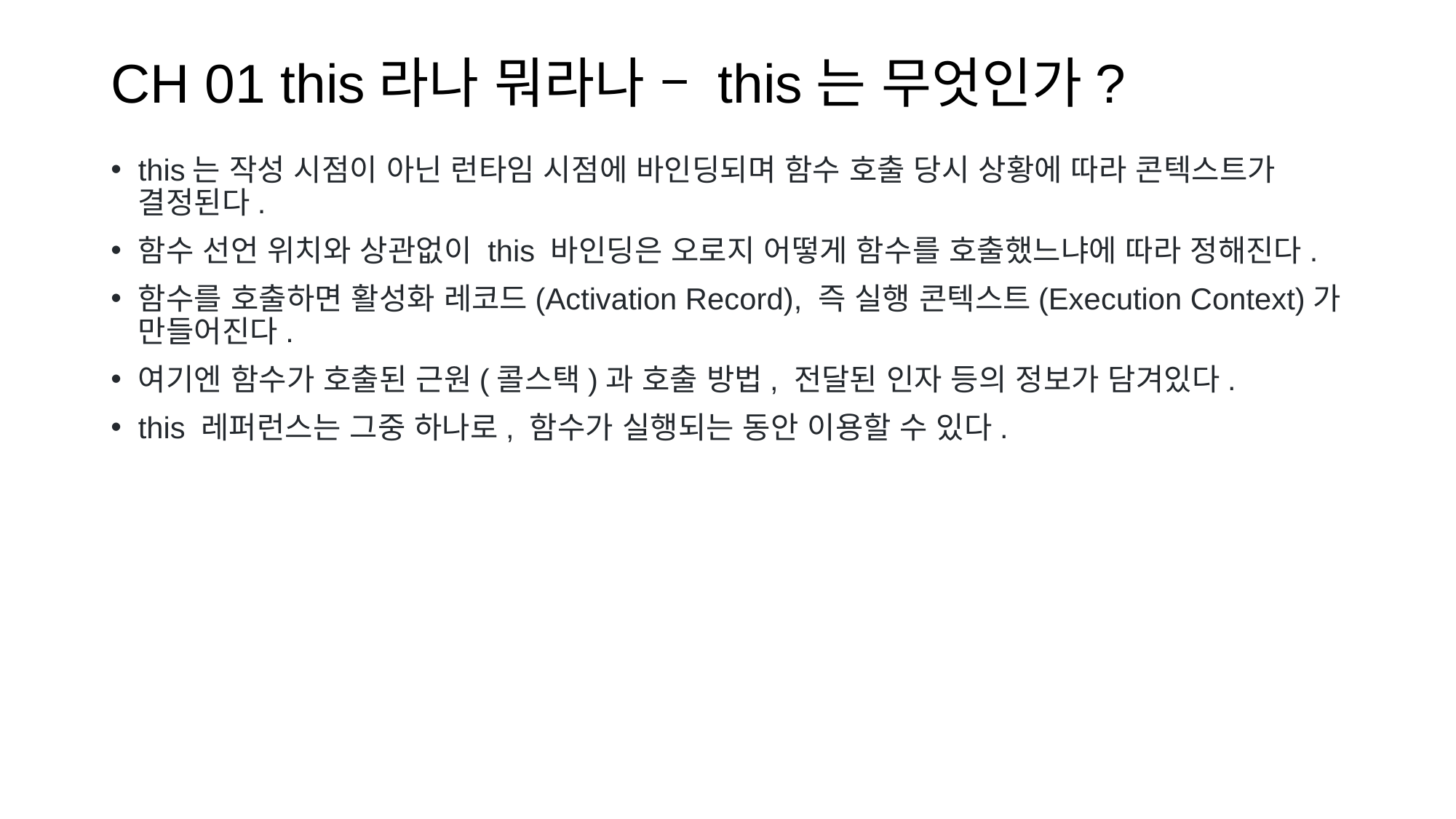

# CH 01 this라나 뭐라나 – this는 무엇인가?
this는 작성 시점이 아닌 런타임 시점에 바인딩되며 함수 호출 당시 상황에 따라 콘텍스트가 결정된다.
함수 선언 위치와 상관없이 this 바인딩은 오로지 어떻게 함수를 호출했느냐에 따라 정해진다.
함수를 호출하면 활성화 레코드(Activation Record), 즉 실행 콘텍스트(Execution Context)가 만들어진다.
여기엔 함수가 호출된 근원(콜스택)과 호출 방법, 전달된 인자 등의 정보가 담겨있다.
this 레퍼런스는 그중 하나로, 함수가 실행되는 동안 이용할 수 있다.